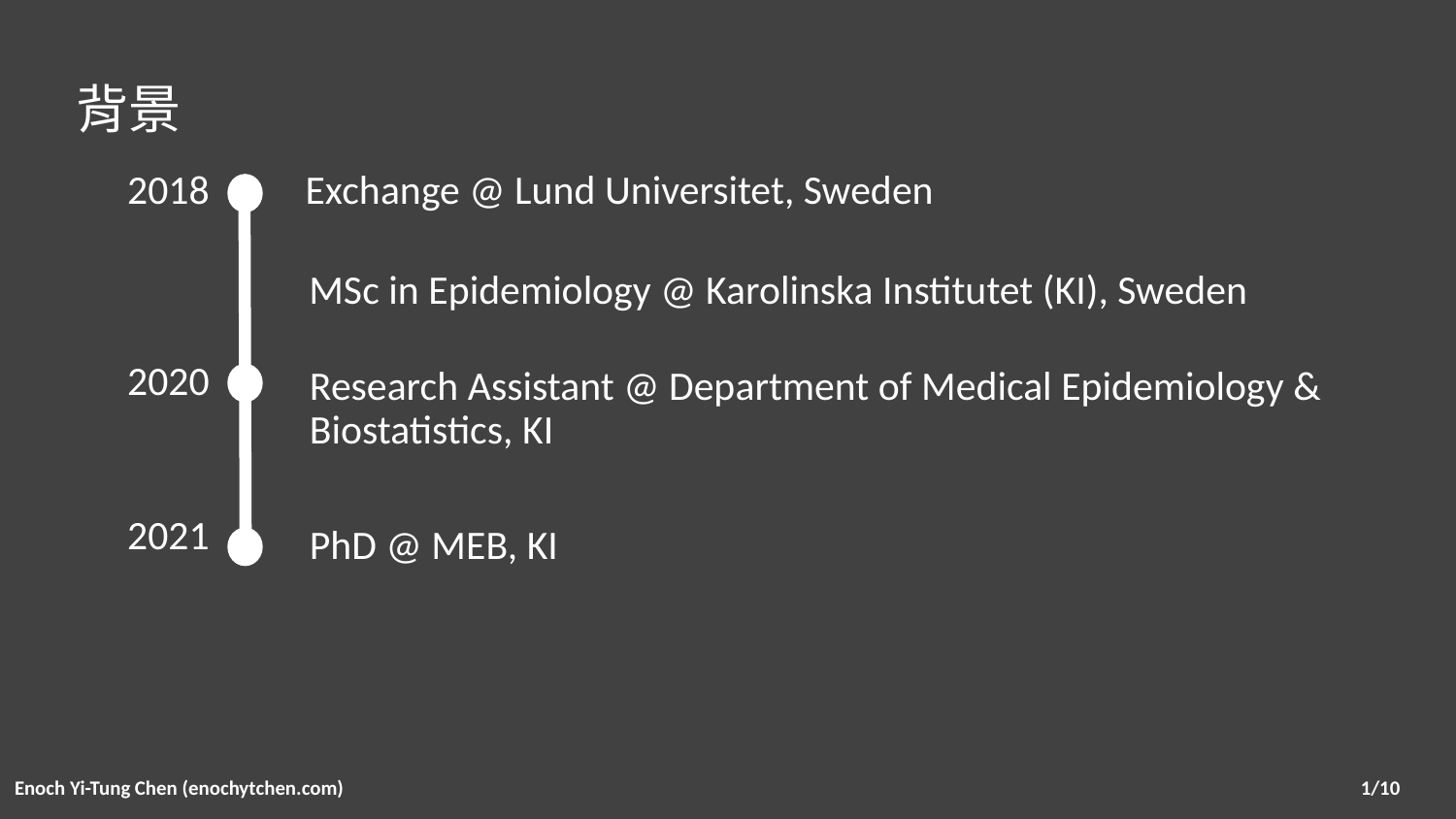

# 背景
2018
Exchange @ Lund Universitet, Sweden

MSc in Epidemiology @ Karolinska Institutet (KI), Sweden

2020
Research Assistant @ Department of Medical Epidemiology & Biostatistics, KI

2021
PhD @ MEB, KI

Enoch Yi-Tung Chen (enochytchen.com)
1/10